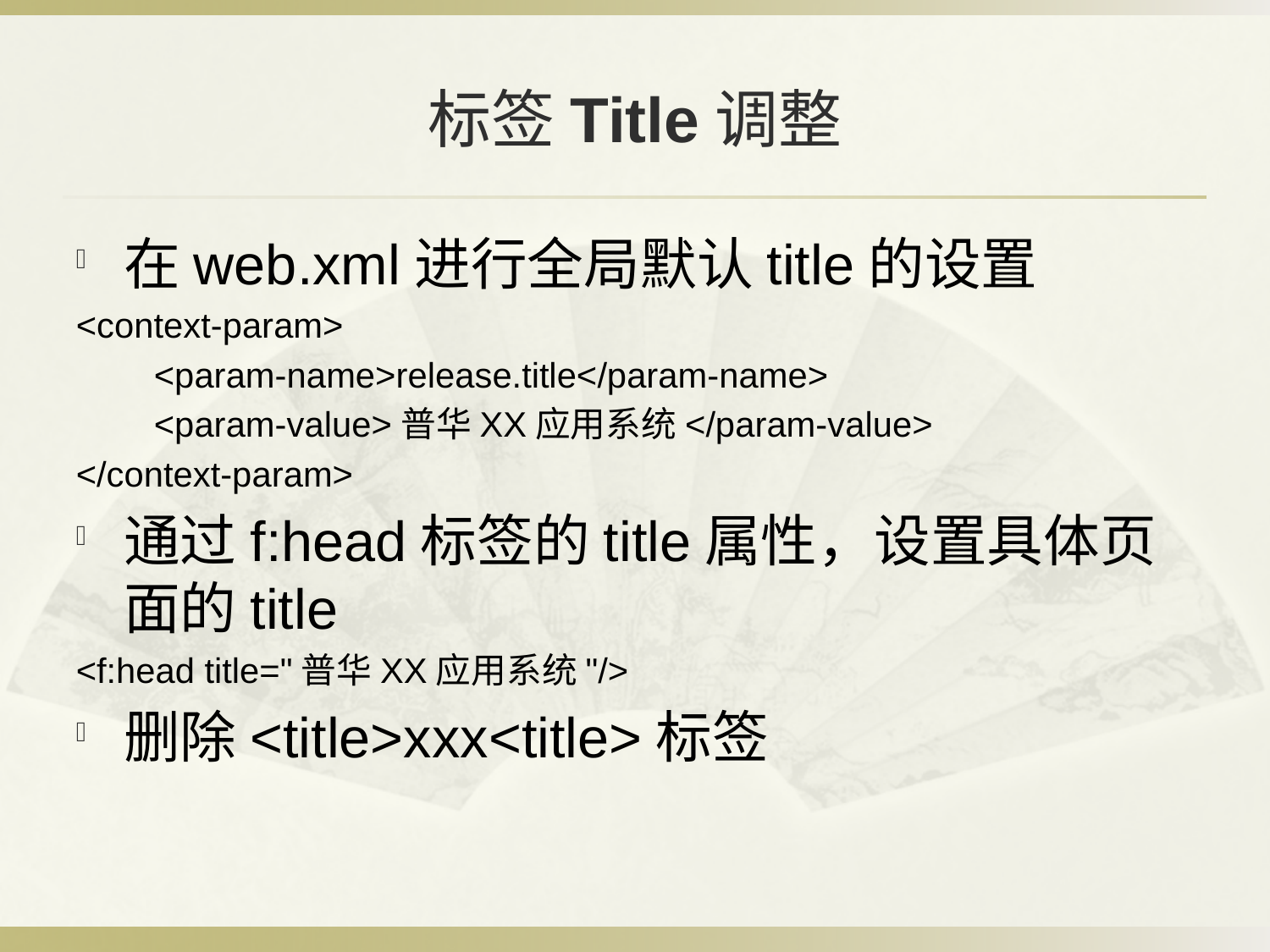

# 标签Title调整
在web.xml进行全局默认title的设置
<context-param>
        <param-name>release.title</param-name>
        <param-value>普华XX应用系统</param-value>
</context-param>
通过f:head标签的title属性，设置具体页面的title
<f:head title="普华XX应用系统"/>
删除<title>xxx<title>标签